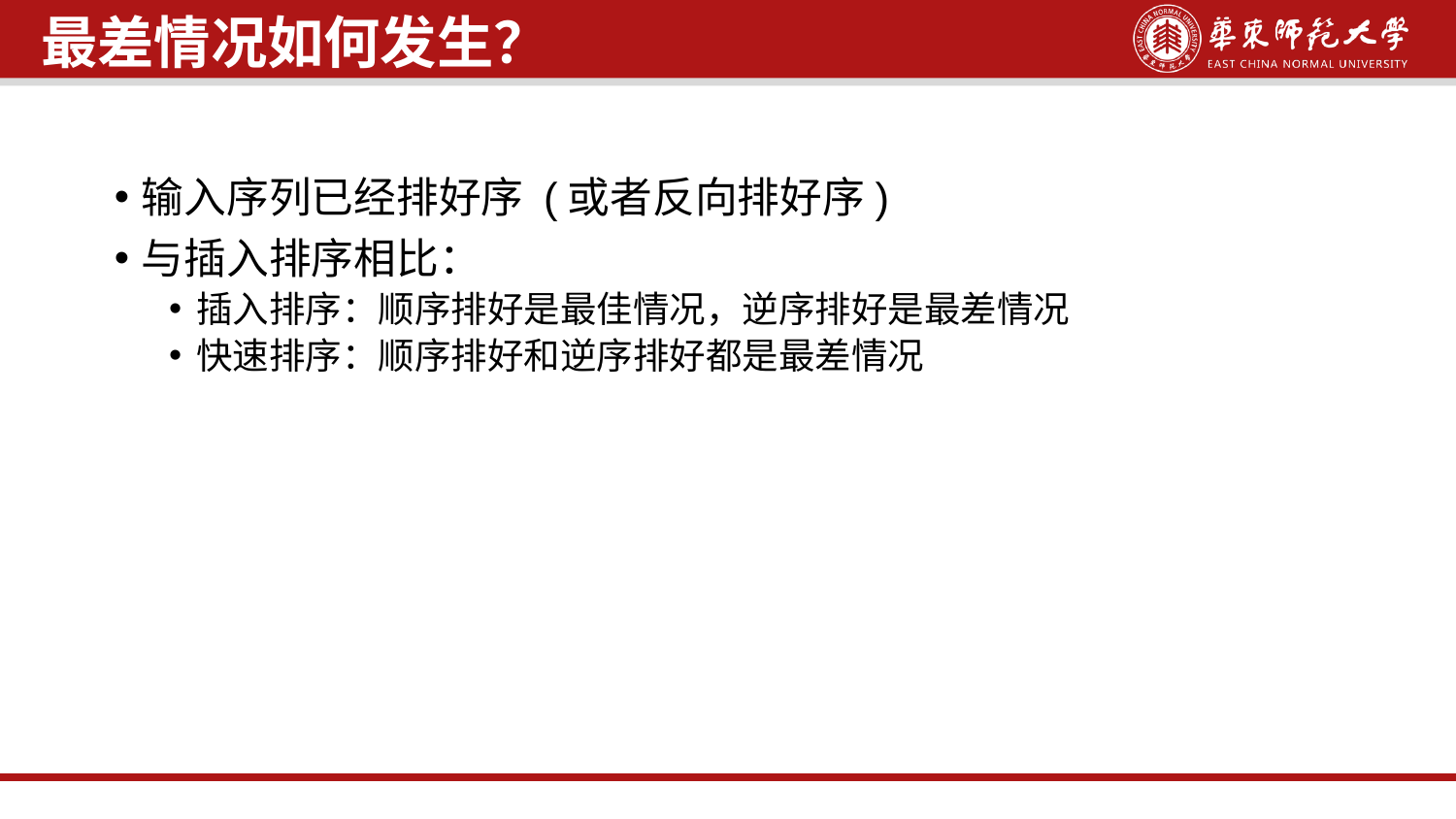

最差情况如何发生？
输入序列已经排好序 (或者反向排好序)
与插入排序相比：
插入排序：顺序排好是最佳情况，逆序排好是最差情况
快速排序：顺序排好和逆序排好都是最差情况